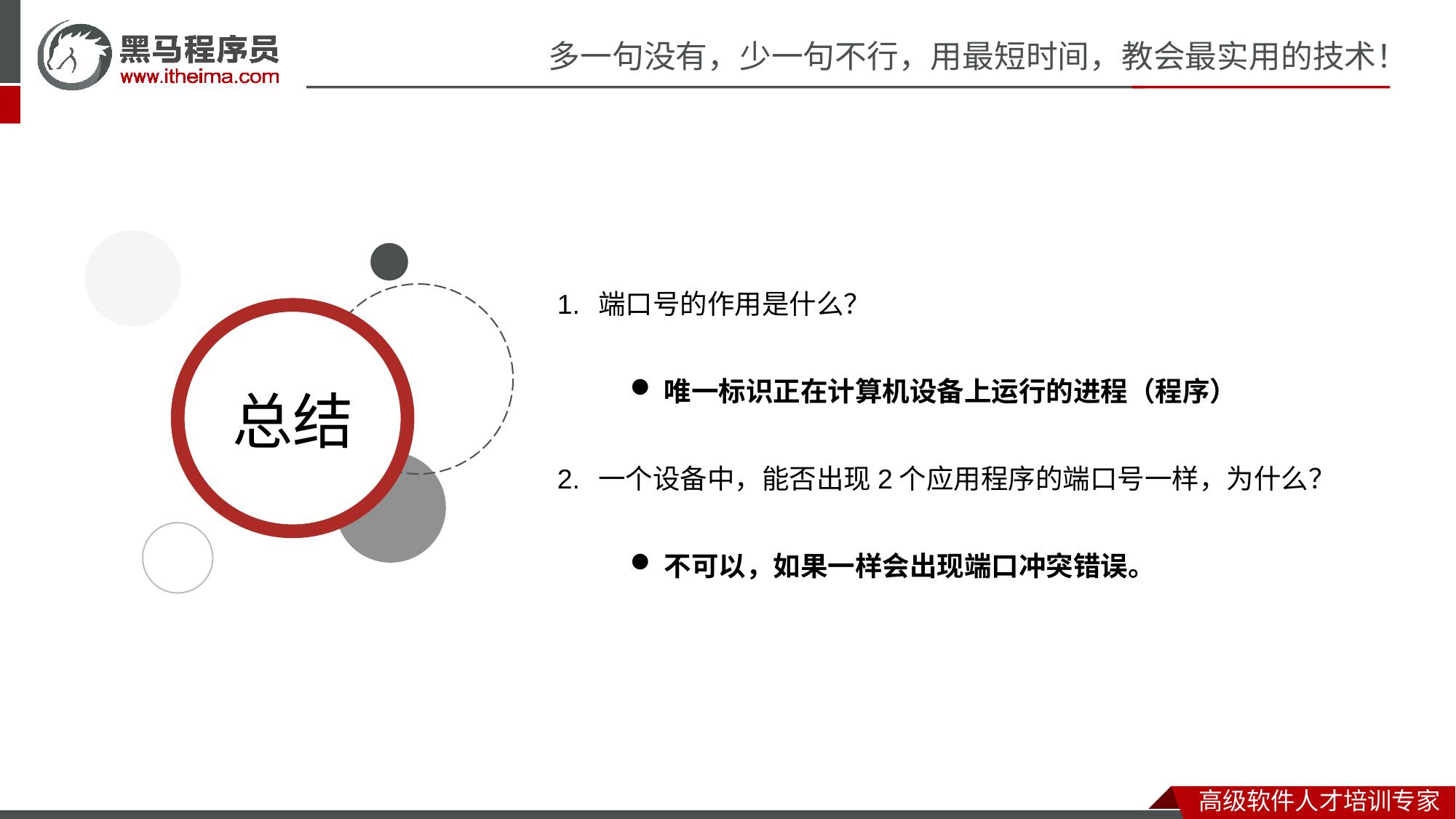

端口号的作用是什么？
唯一标识正在计算机设备上运行的进程（程序）
一个设备中，能否出现2个应用程序的端口号一样，为什么？
不可以，如果一样会出现端口冲突错误。